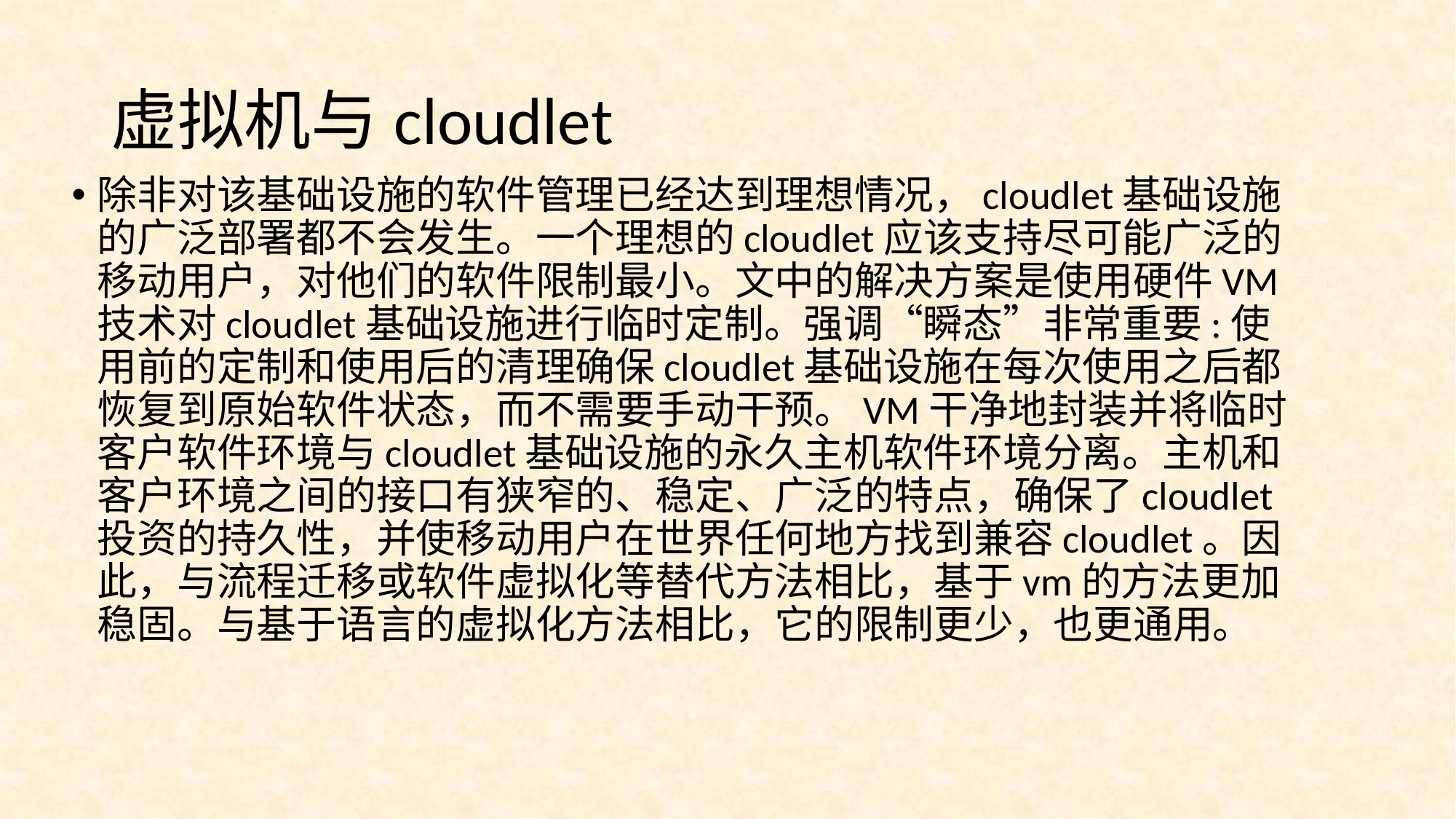

# 虚拟机与cloudlet
除非对该基础设施的软件管理已经达到理想情况，cloudlet基础设施的广泛部署都不会发生。一个理想的cloudlet应该支持尽可能广泛的移动用户，对他们的软件限制最小。文中的解决方案是使用硬件VM技术对cloudlet基础设施进行临时定制。强调“瞬态”非常重要:使用前的定制和使用后的清理确保cloudlet基础设施在每次使用之后都恢复到原始软件状态，而不需要手动干预。VM干净地封装并将临时客户软件环境与cloudlet基础设施的永久主机软件环境分离。主机和客户环境之间的接口有狭窄的、稳定、广泛的特点，确保了cloudlet投资的持久性，并使移动用户在世界任何地方找到兼容cloudlet。因此，与流程迁移或软件虚拟化等替代方法相比，基于vm的方法更加稳固。与基于语言的虚拟化方法相比，它的限制更少，也更通用。